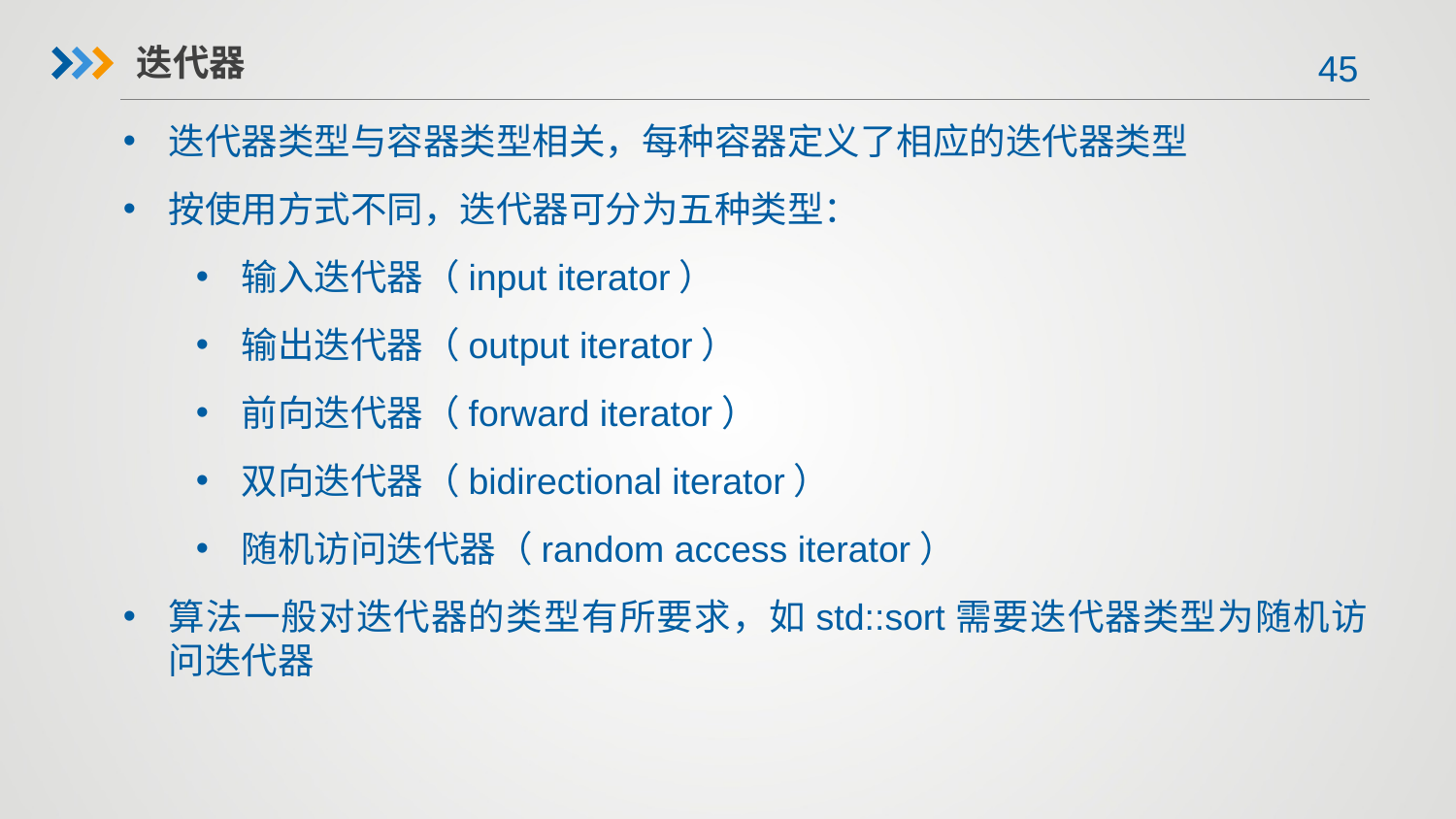

迭代器
迭代器类型与容器类型相关，每种容器定义了相应的迭代器类型
按使用方式不同，迭代器可分为五种类型：
输入迭代器（input iterator）
输出迭代器（output iterator）
前向迭代器（forward iterator）
双向迭代器（bidirectional iterator）
随机访问迭代器（random access iterator）
算法一般对迭代器的类型有所要求，如std::sort需要迭代器类型为随机访问迭代器